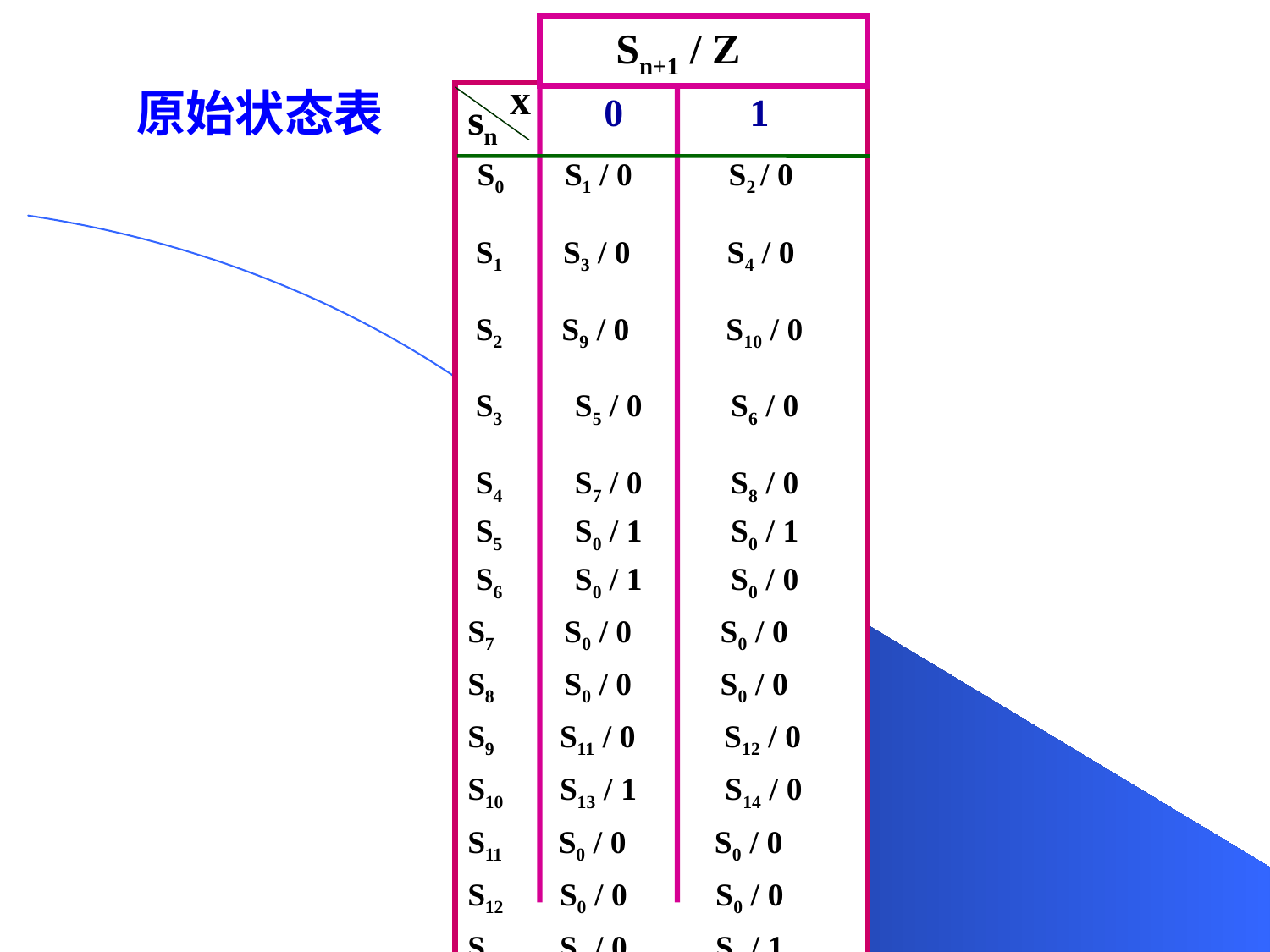

Sn+1 / Z
x
              0                    1
 S0             S1 / 0            S2 / 0
 S1             S3 / 0            S4 / 0
 S2            S9 / 0            S10 / 0
 S3         S5 / 0           S6 / 0
 S4         S7 / 0           S8 / 0
 S5         S0 / 1           S0 / 1
 S6         S0 / 1           S0 / 0
S7               S0 / 0           S0 / 0
S8               S0 / 0           S0 / 0
S9              S11 / 0           S12 / 0
S10            S13 / 1           S14 / 0
S11            S0 / 0           S0 / 0
S12            S0 / 0           S0 / 0
S13            S0 / 0           S0 / 1
S14            S0 / 1           S0 / 1

sn

原始状态表